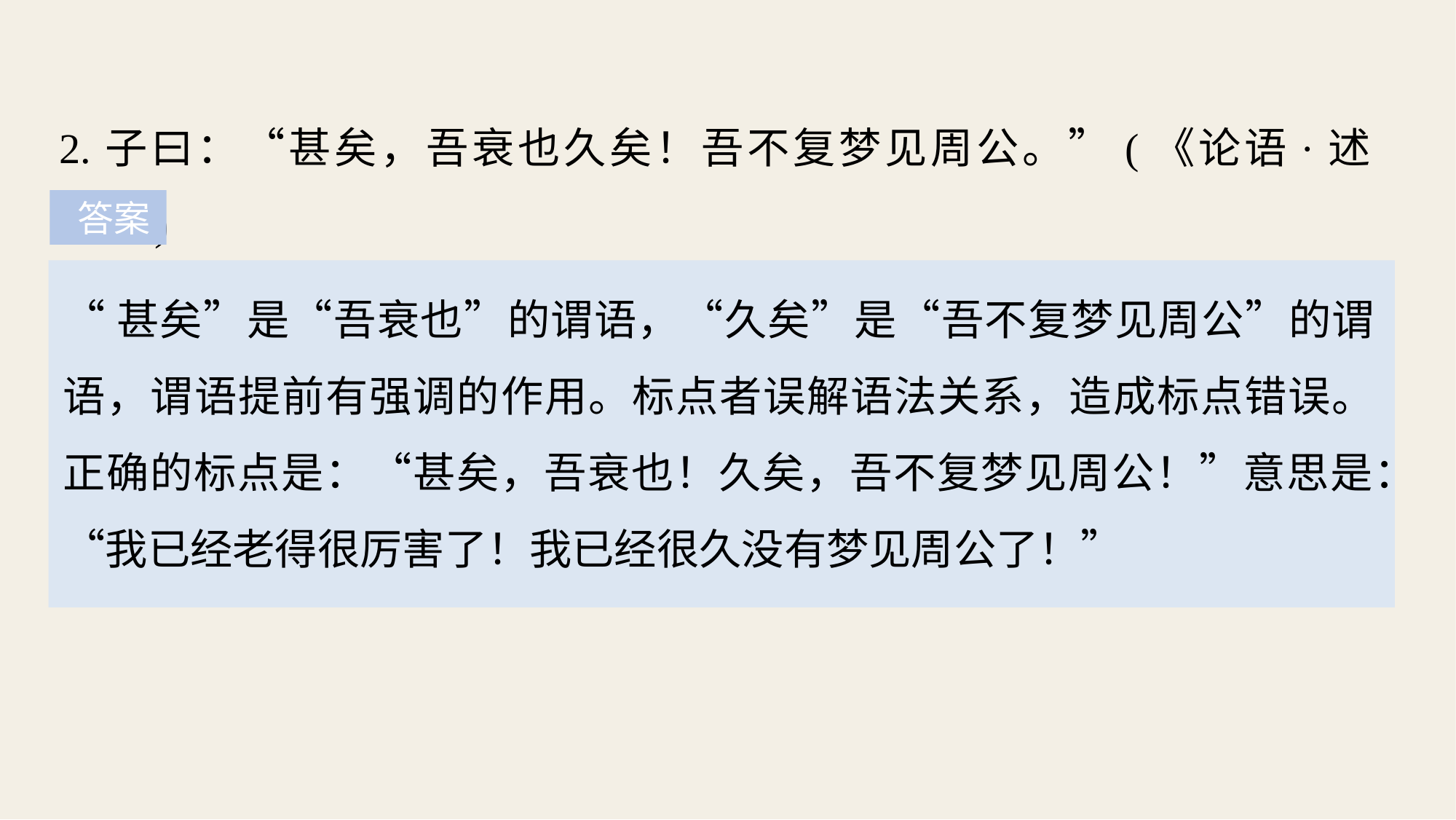

2.子曰：“甚矣，吾衰也久矣！吾不复梦见周公。”(《论语·述而》)
 答案

“甚矣”是“吾衰也”的谓语，“久矣”是“吾不复梦见周公”的谓语，谓语提前有强调的作用。标点者误解语法关系，造成标点错误。正确的标点是：“甚矣，吾衰也！久矣，吾不复梦见周公！”意思是：“我已经老得很厉害了！我已经很久没有梦见周公了！”